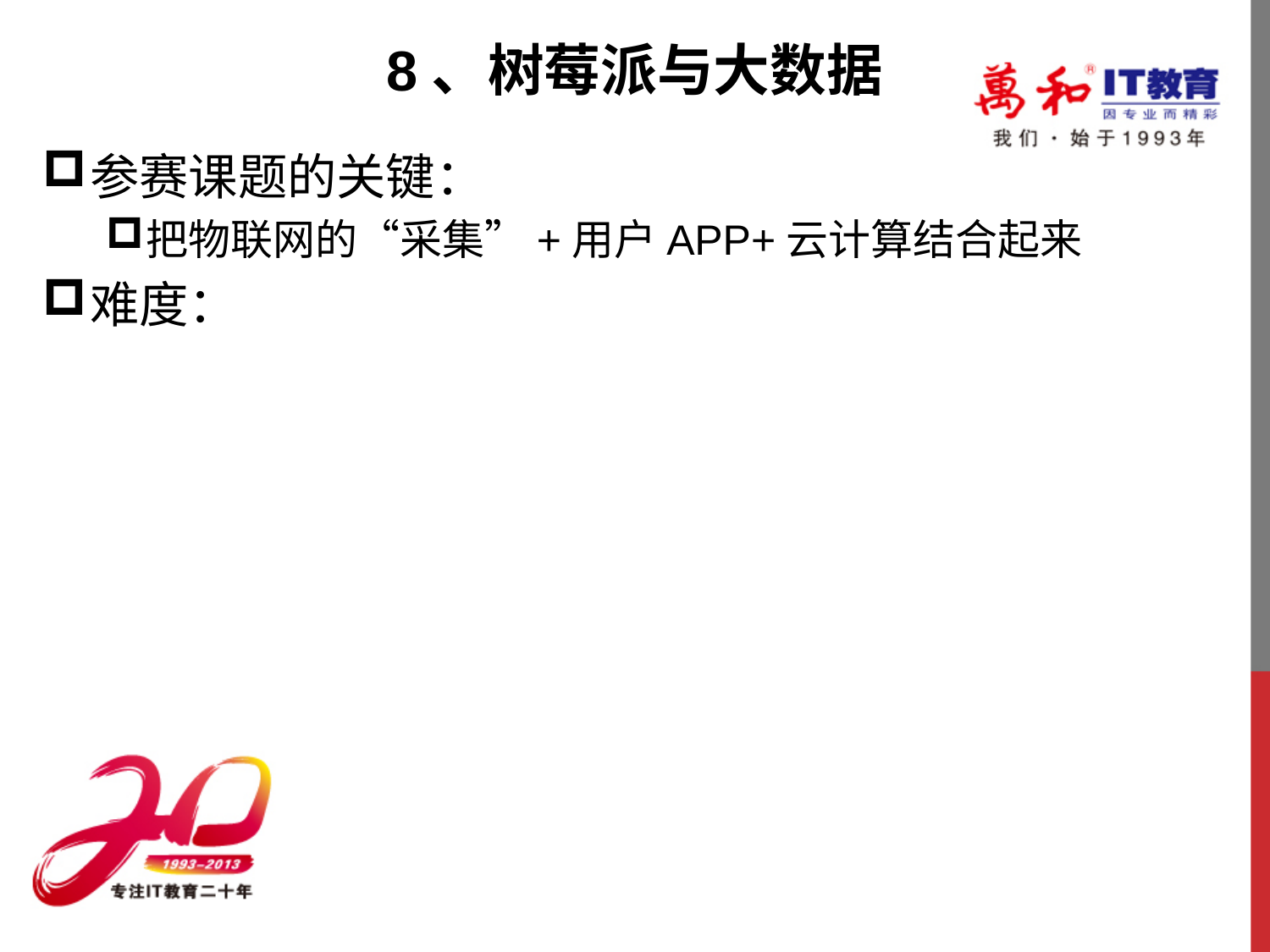

# 8、树莓派与大数据
参赛课题的关键：
把物联网的“采集”+用户APP+云计算结合起来
难度：